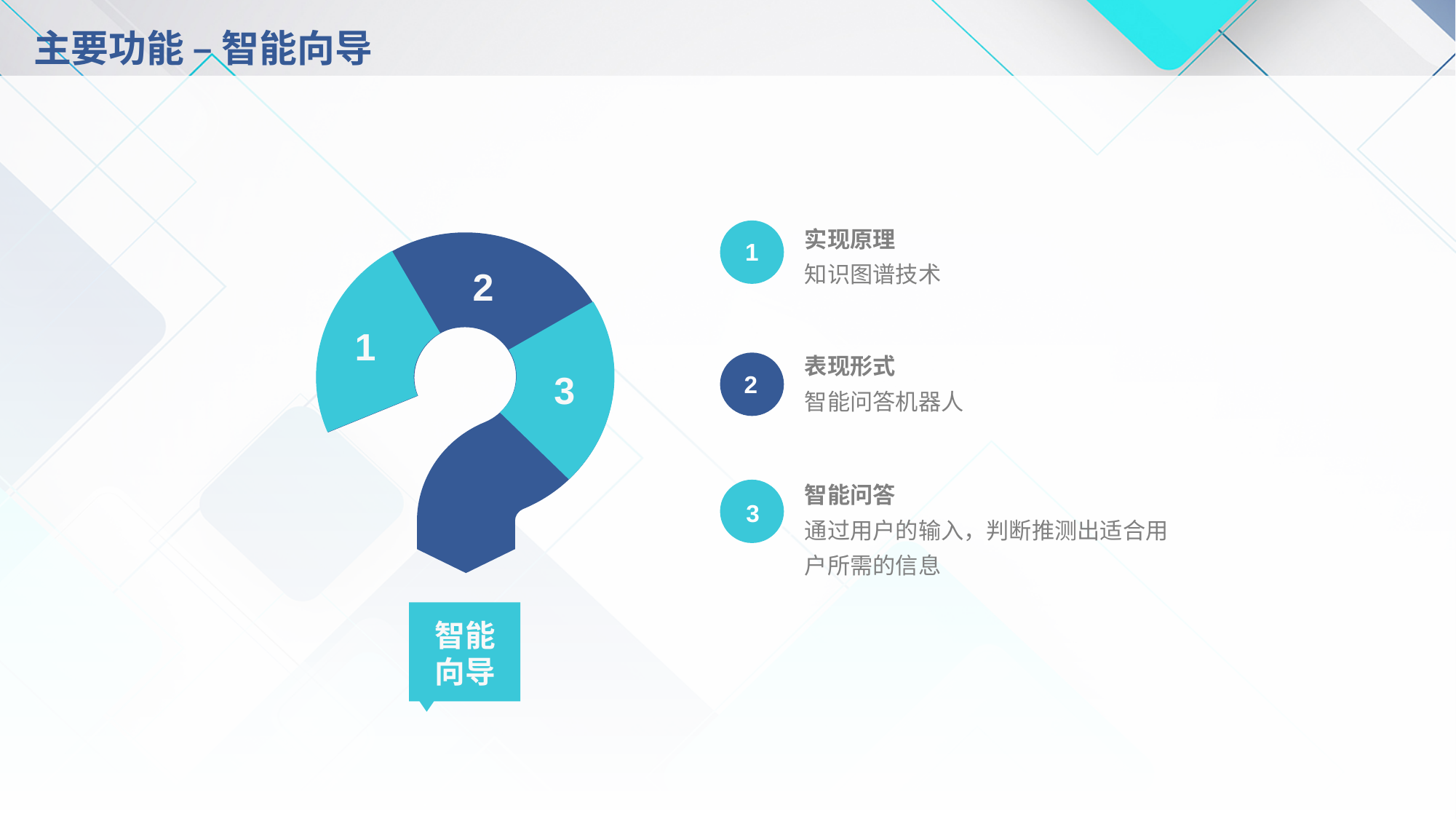

# 主要功能 – 智能向导
实现原理
知识图谱技术

1

2

1
表现形式
智能问答机器人

2
3
智能问答
通过用户的输入，判断推测出适合用户所需的信息

3

智能向导